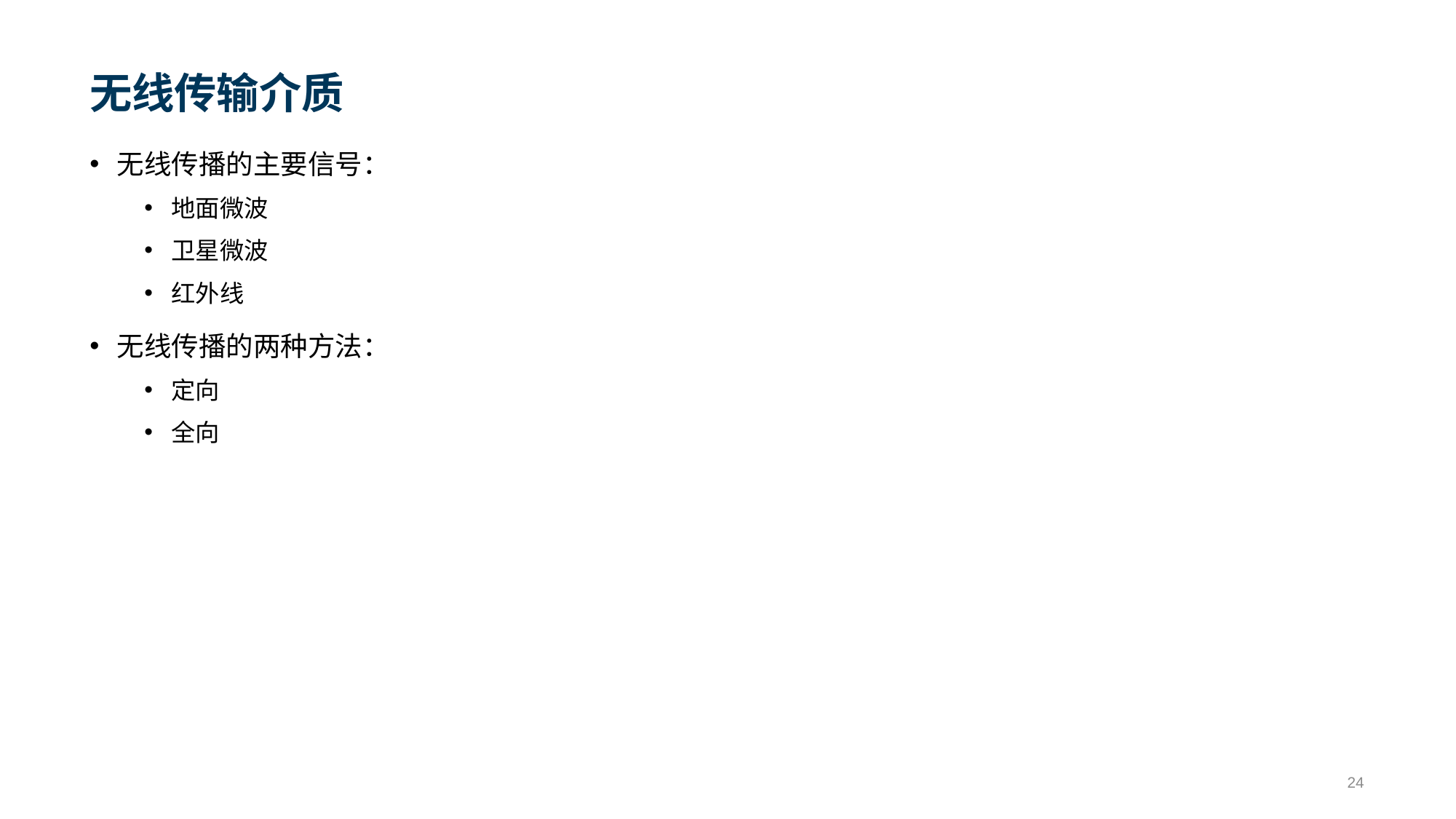

# 无线传输介质
无线传播的主要信号：
地面微波
卫星微波
红外线
无线传播的两种方法：
定向
全向
24